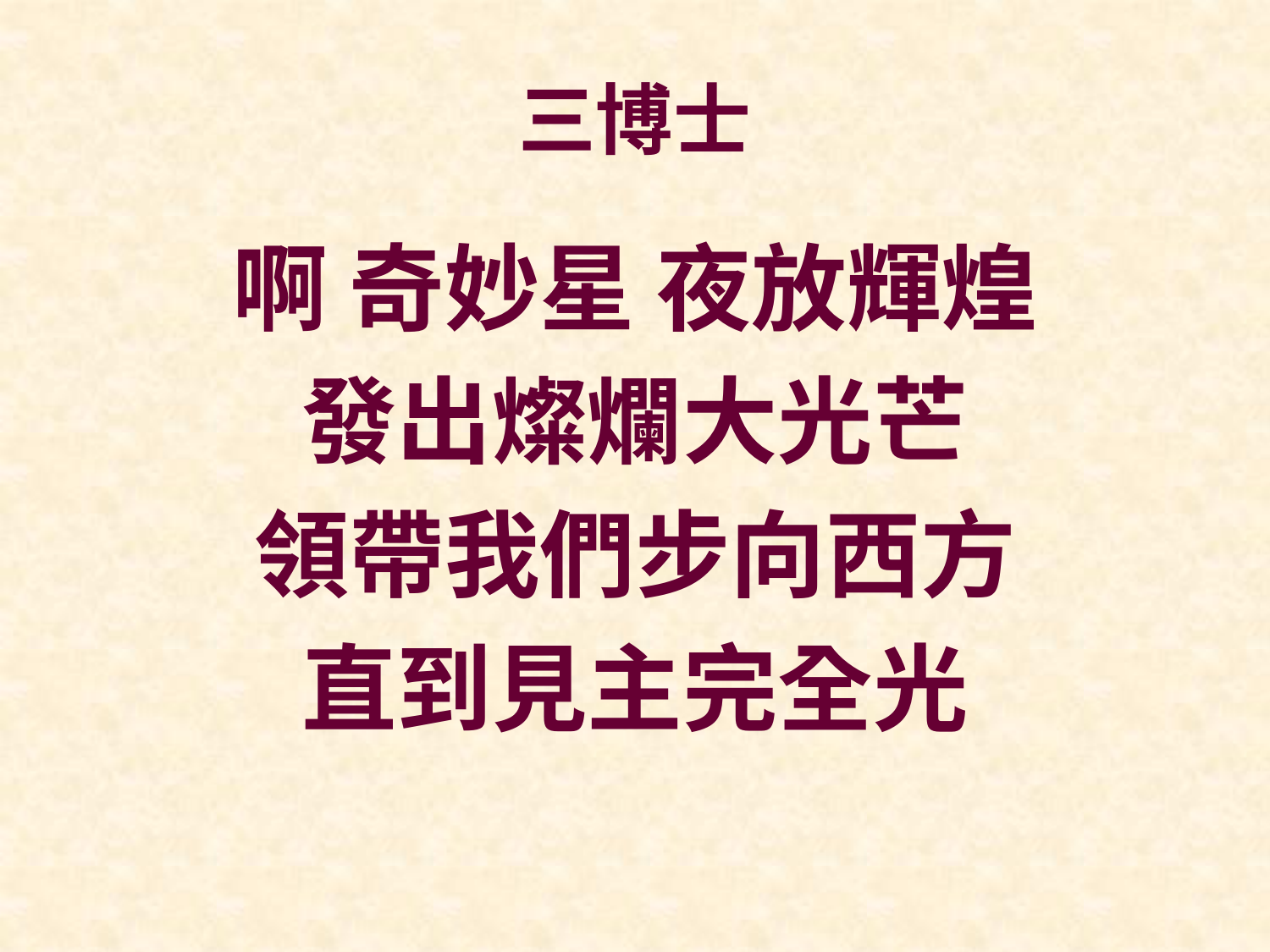

# 三博士
啊 奇妙星 夜放輝煌
發出燦爛大光芒
領帶我們步向西方
直到見主完全光